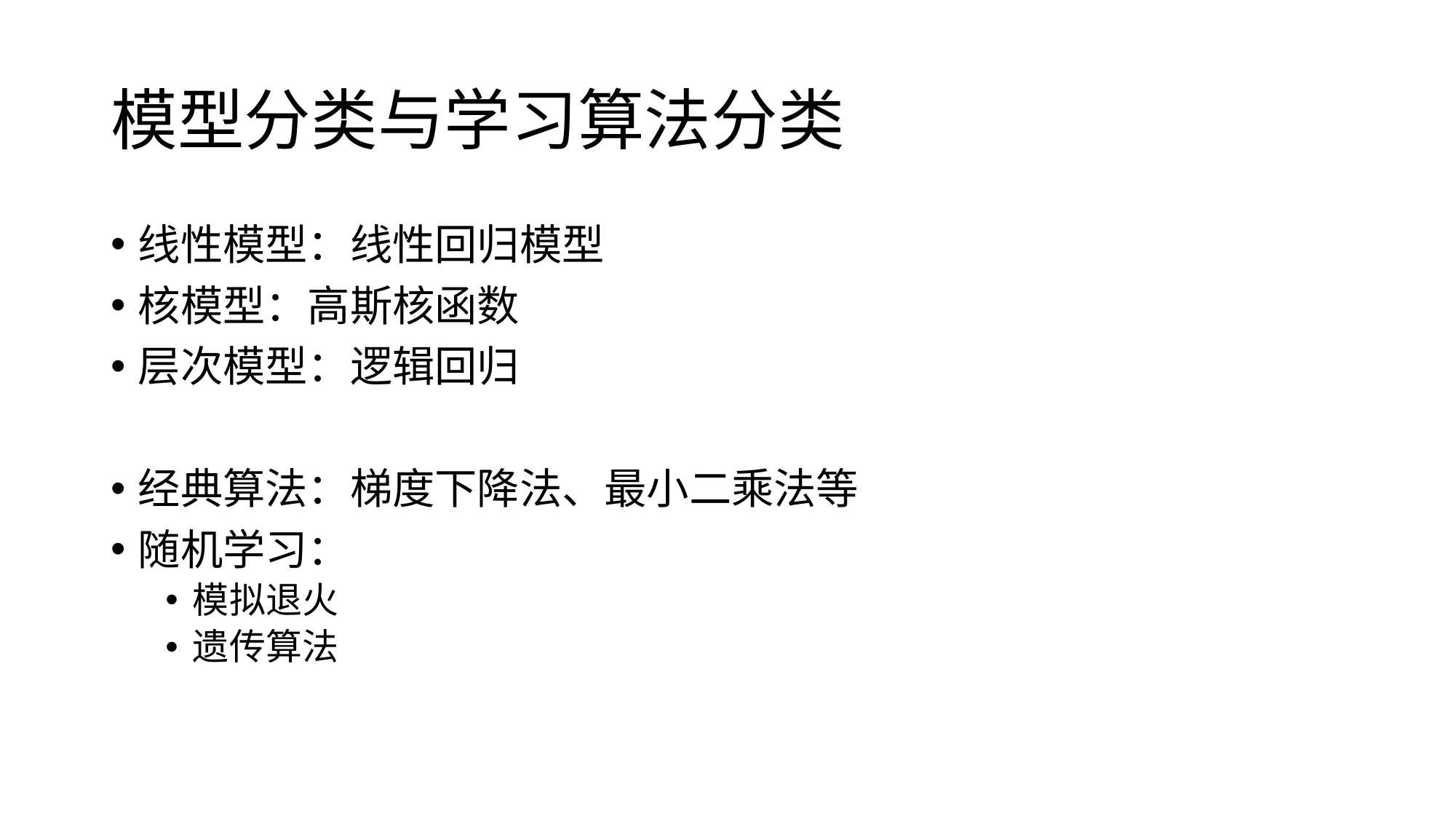

# 模型分类与学习算法分类
线性模型：线性回归模型
核模型：高斯核函数
层次模型：逻辑回归

经典算法：梯度下降法、最小二乘法等
随机学习：
模拟退火
遗传算法